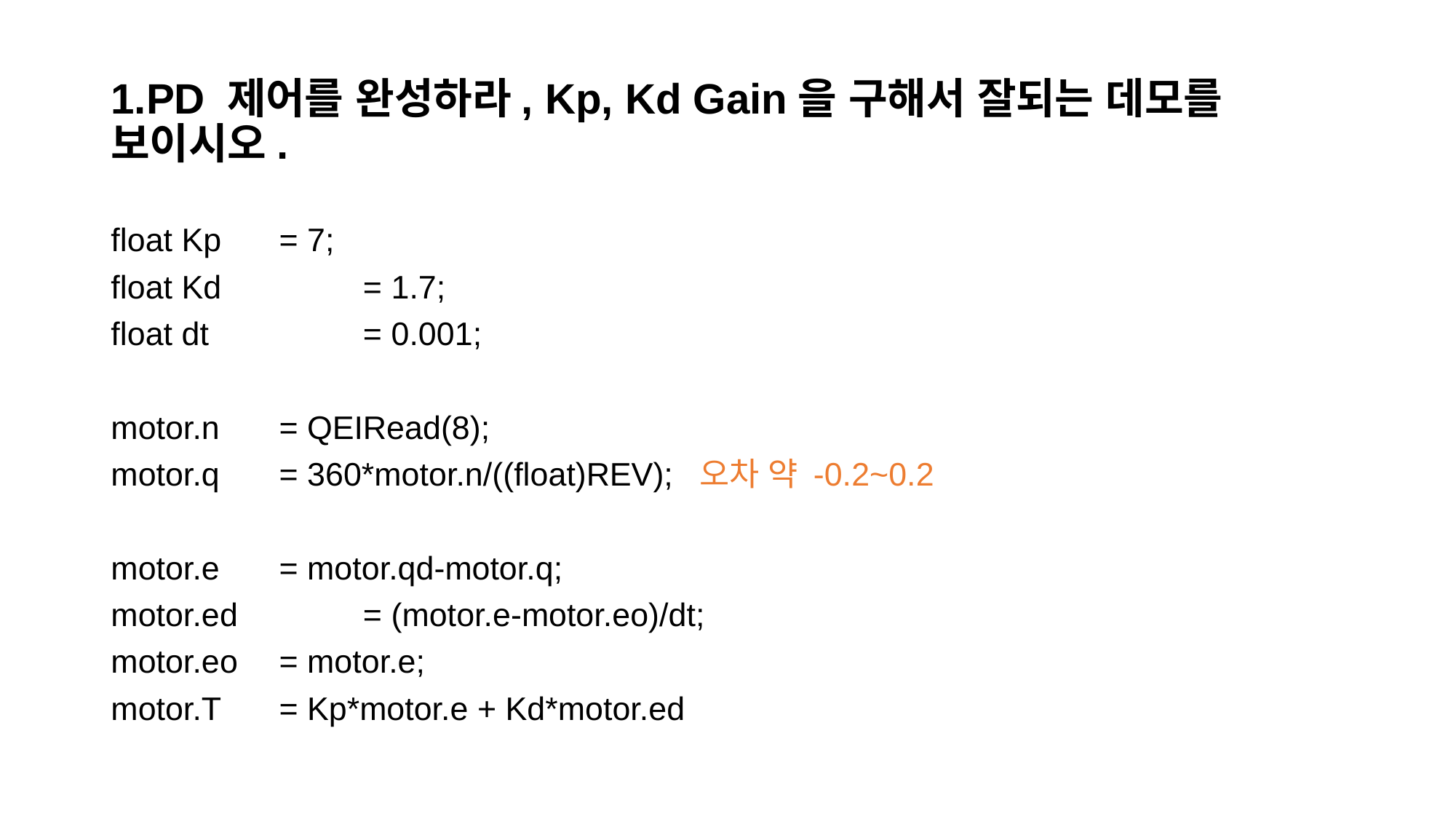

# 1.PD 제어를 완성하라, Kp, Kd Gain을 구해서 잘되는 데모를 보이시오.
float Kp		= 7;
float Kd       	= 1.7;
float dt        	= 0.001;

motor.n		= QEIRead(8);
motor.q		= 360*motor.n/((float)REV);	오차 약 -0.2~0.2

motor.e		= motor.qd-motor.q;
motor.ed        	= (motor.e-motor.eo)/dt;
motor.eo		= motor.e;
motor.T		= Kp*motor.e + Kd*motor.ed